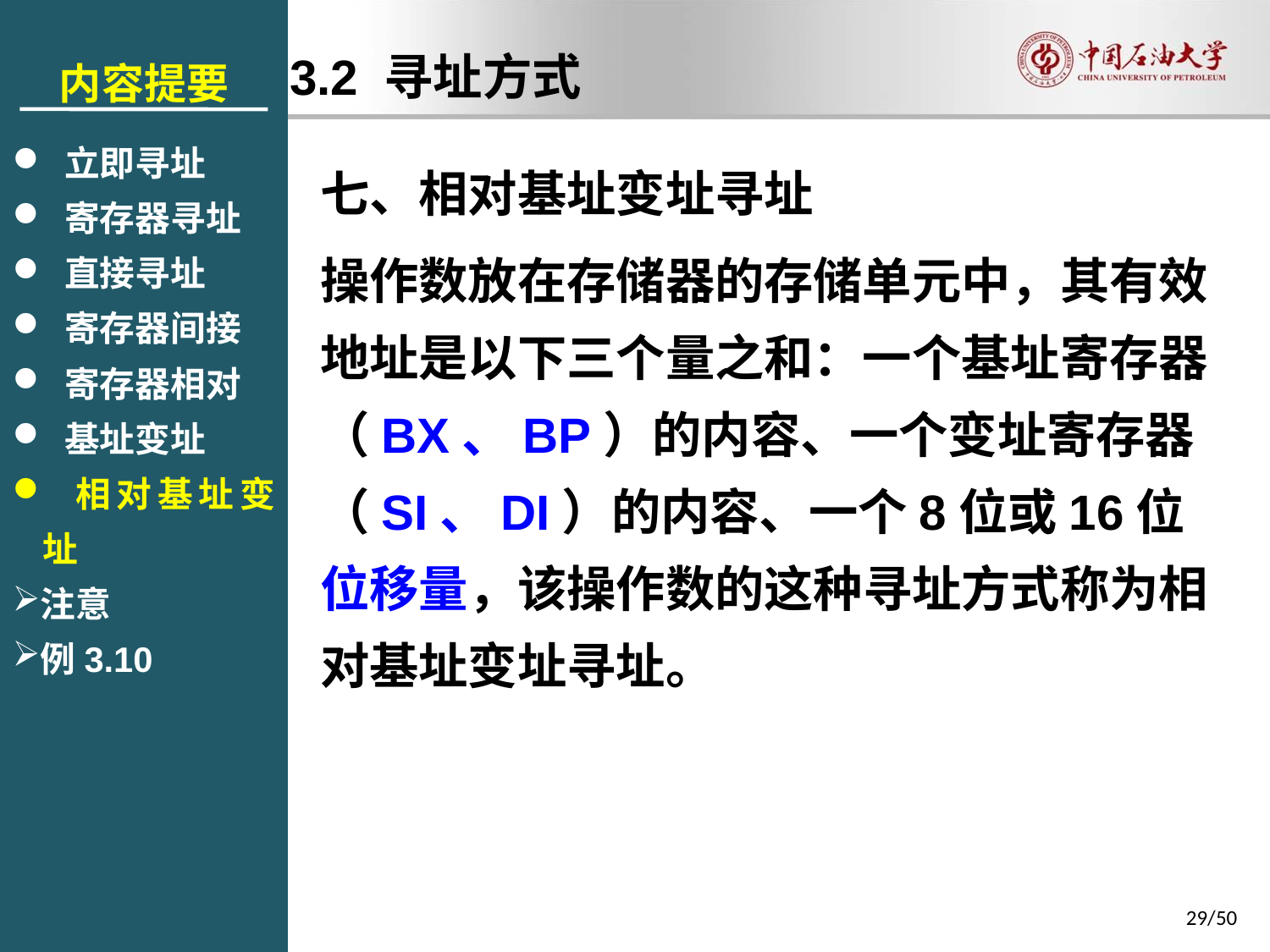

内容提要
 立即寻址
 寄存器寻址
 直接寻址
 寄存器间接
 寄存器相对
 基址变址
 相对基址变址
注意
例3.10
3.2 寻址方式
七、相对基址变址寻址
操作数放在存储器的存储单元中，其有效地址是以下三个量之和：一个基址寄存器（BX、BP）的内容、一个变址寄存器（SI、DI）的内容、一个8位或16位位移量，该操作数的这种寻址方式称为相对基址变址寻址。
29/50